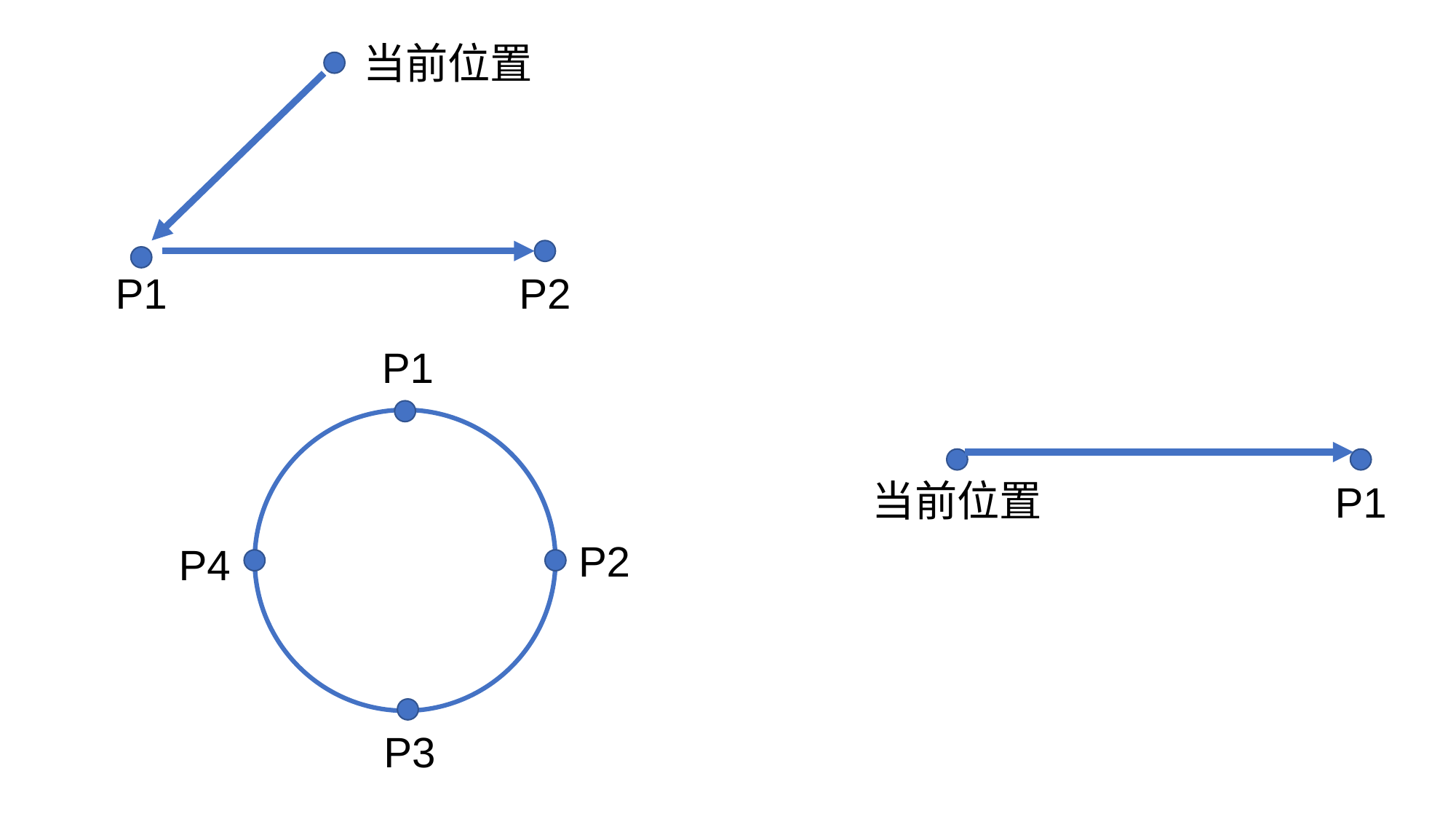

当前位置

P1
P2
P1

当前位置
P1
P2
P4

P3